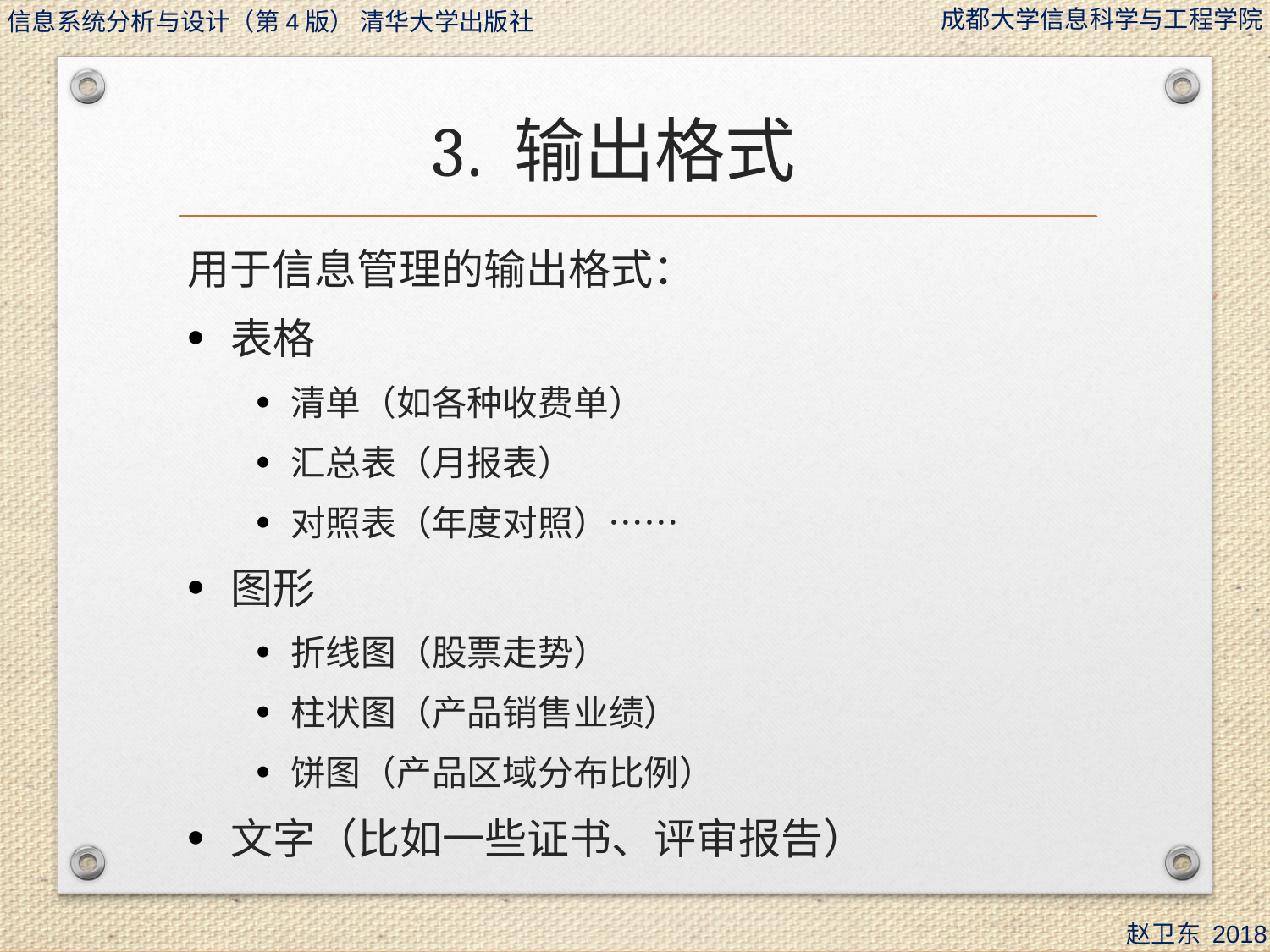

# 3. 输出格式
用于信息管理的输出格式：
表格
清单（如各种收费单）
汇总表（月报表）
对照表（年度对照）……
图形
折线图（股票走势）
柱状图（产品销售业绩）
饼图（产品区域分布比例）
文字（比如一些证书、评审报告）